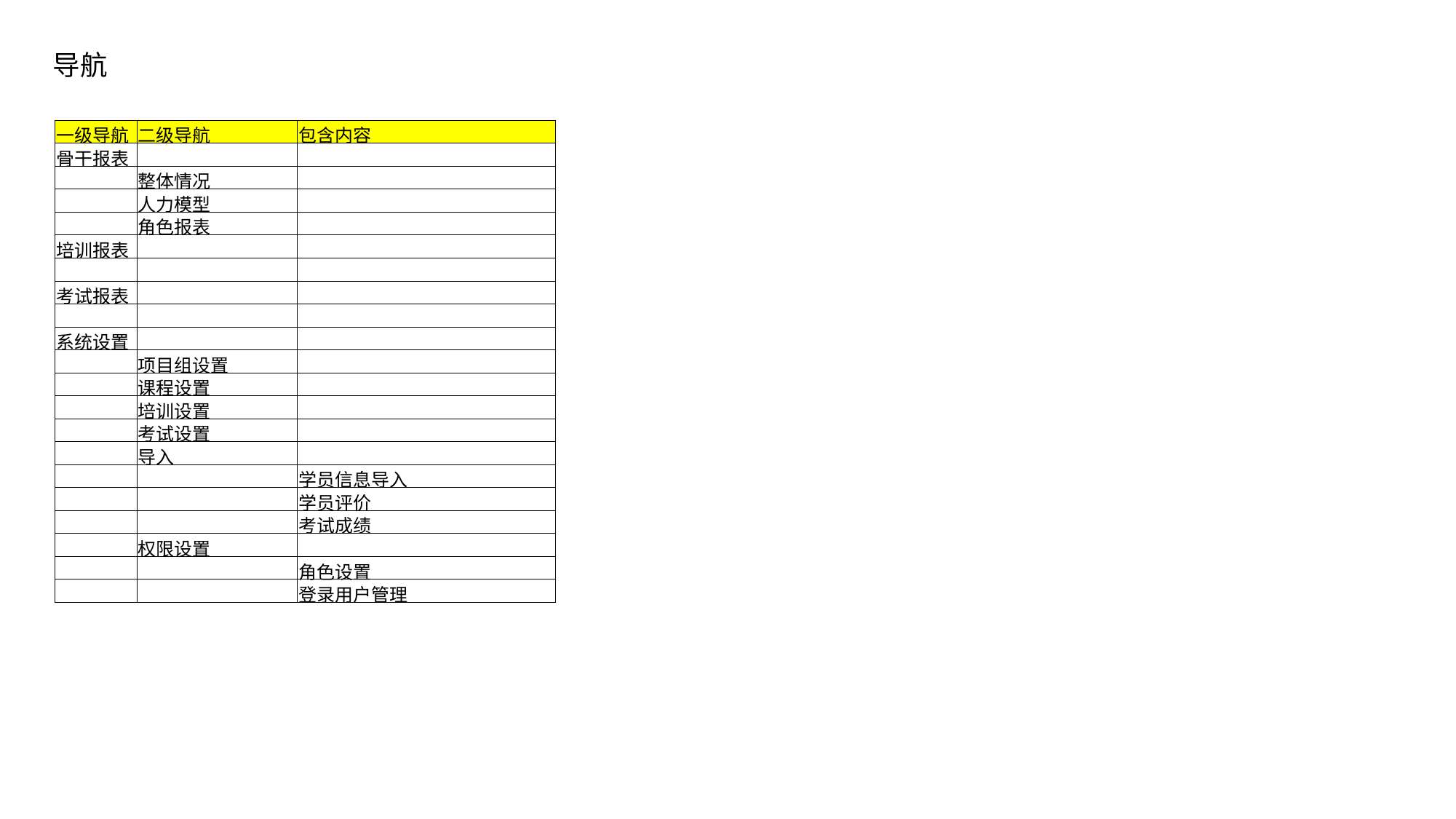

导航
| 一级导航 | 二级导航 | 包含内容 |
| --- | --- | --- |
| 骨干报表 |  |  |
|  | 整体情况 |  |
|  | 人力模型 |  |
|  | 角色报表 |  |
| 培训报表 |  |  |
|  |  |  |
| 考试报表 |  |  |
|  |  |  |
| 系统设置 |  |  |
|  | 项目组设置 |  |
|  | 课程设置 |  |
|  | 培训设置 |  |
|  | 考试设置 |  |
|  | 导入 |  |
|  |  | 学员信息导入 |
|  |  | 学员评价 |
|  |  | 考试成绩 |
|  | 权限设置 |  |
|  |  | 角色设置 |
|  |  | 登录用户管理 |